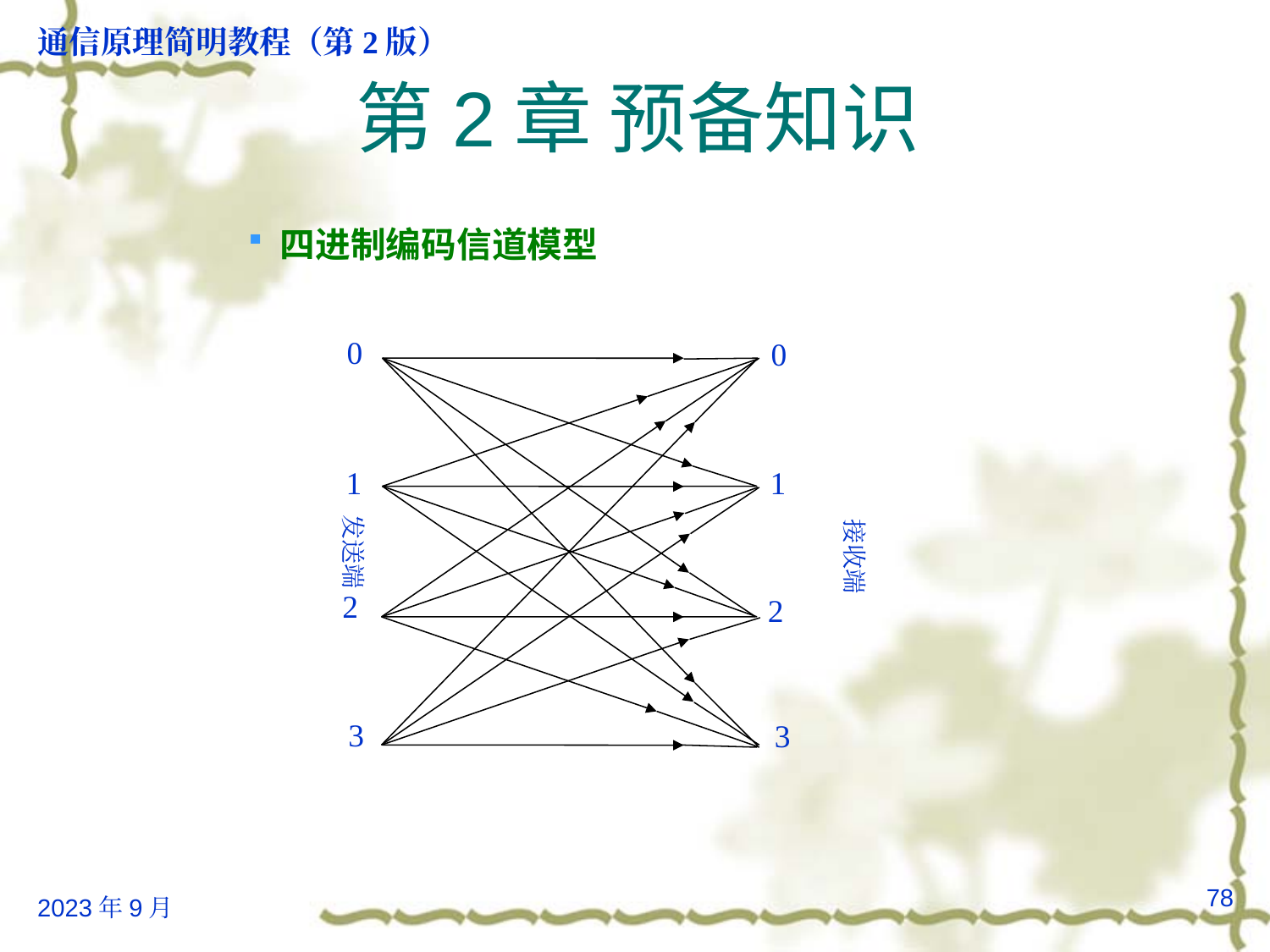

# 第2章 预备知识
四进制编码信道模型

0
0

1
1

发送端
接收端

2
2

3
3

78